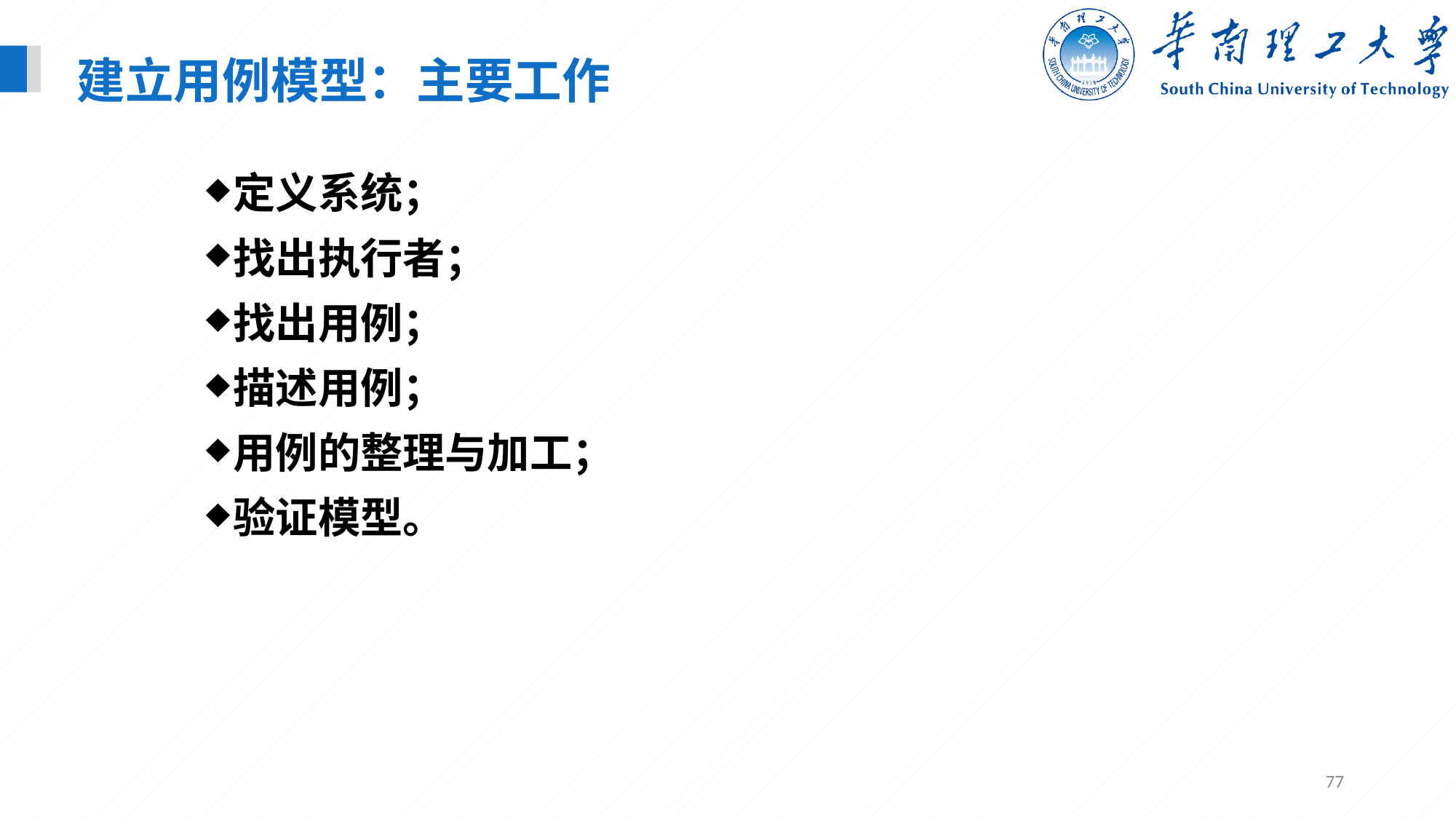

建立用例模型：主要工作
定义系统；
找出执行者；
找出用例；
描述用例；
用例的整理与加工；
验证模型。
77